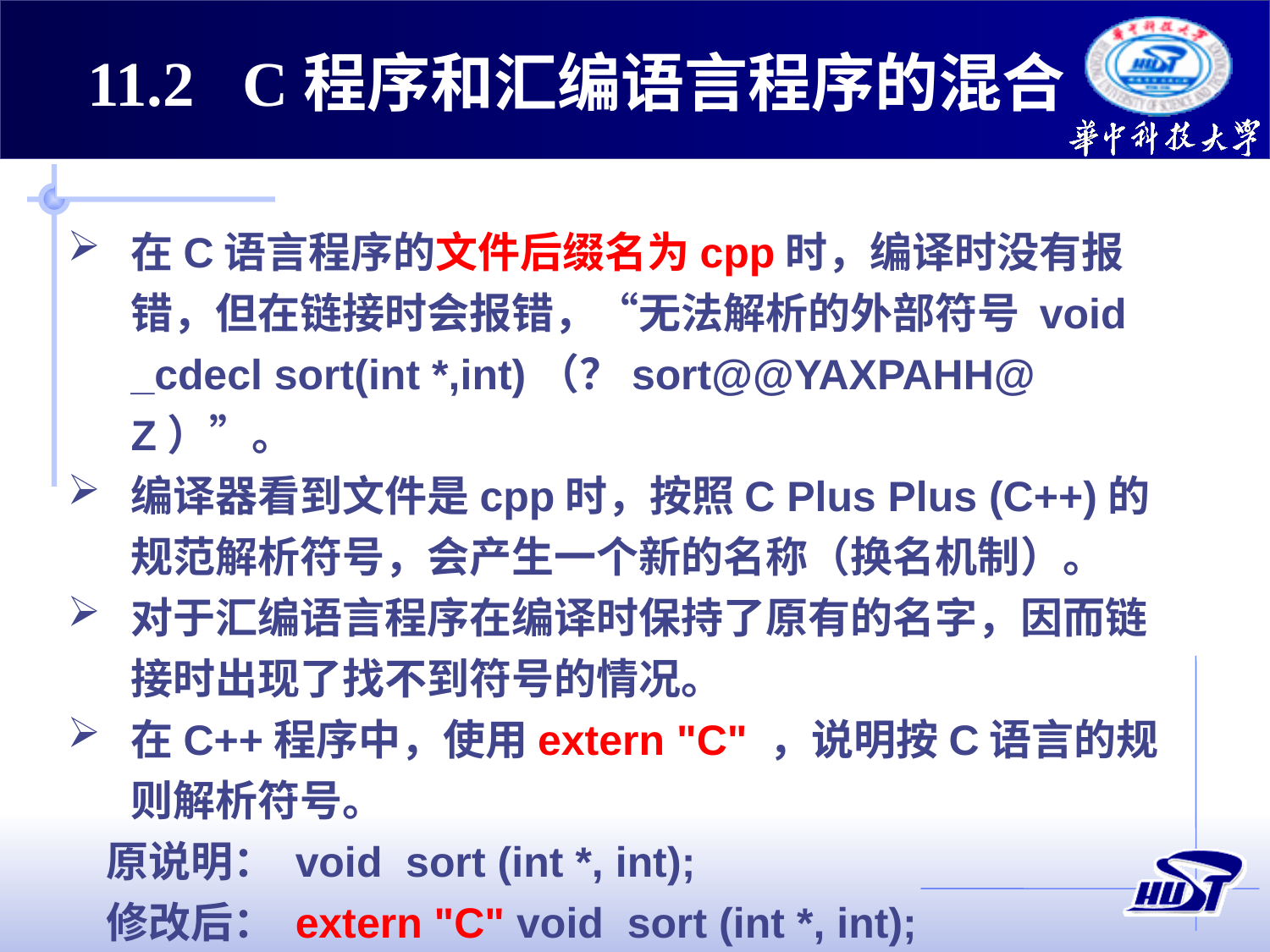

11.2   C程序和汇编语言程序的混合
在C语言程序的文件后缀名为cpp时，编译时没有报错，但在链接时会报错，“无法解析的外部符号 void _cdecl sort(int *,int)（？sort@@YAXPAHH@Z）”。
编译器看到文件是cpp时，按照C Plus Plus (C++)的规范解析符号，会产生一个新的名称（换名机制）。
对于汇编语言程序在编译时保持了原有的名字，因而链接时出现了找不到符号的情况。
在C++程序中，使用extern "C" ，说明按C语言的规则解析符号。
   原说明： void  sort (int *, int);
   修改后： extern "C" void  sort (int *, int);